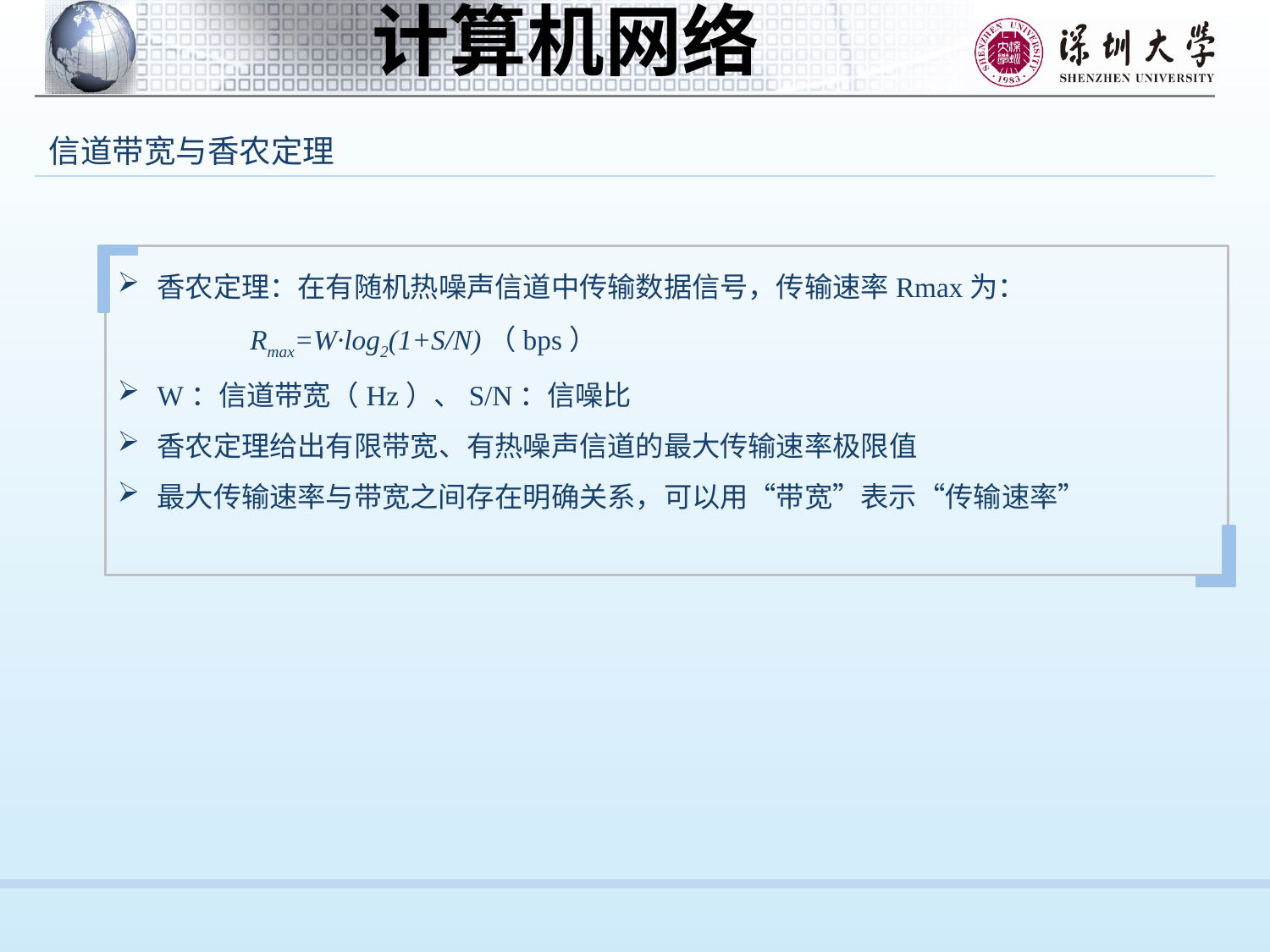

信道带宽与香农定理

香农定理：在有随机热噪声信道中传输数据信号，传输速率Rmax为：
                   Rmax=W·log2(1+S/N)（bps）
W：信道带宽（Hz）、S/N：信噪比
香农定理给出有限带宽、有热噪声信道的最大传输速率极限值
最大传输速率与带宽之间存在明确关系，可以用“带宽”表示“传输速率”